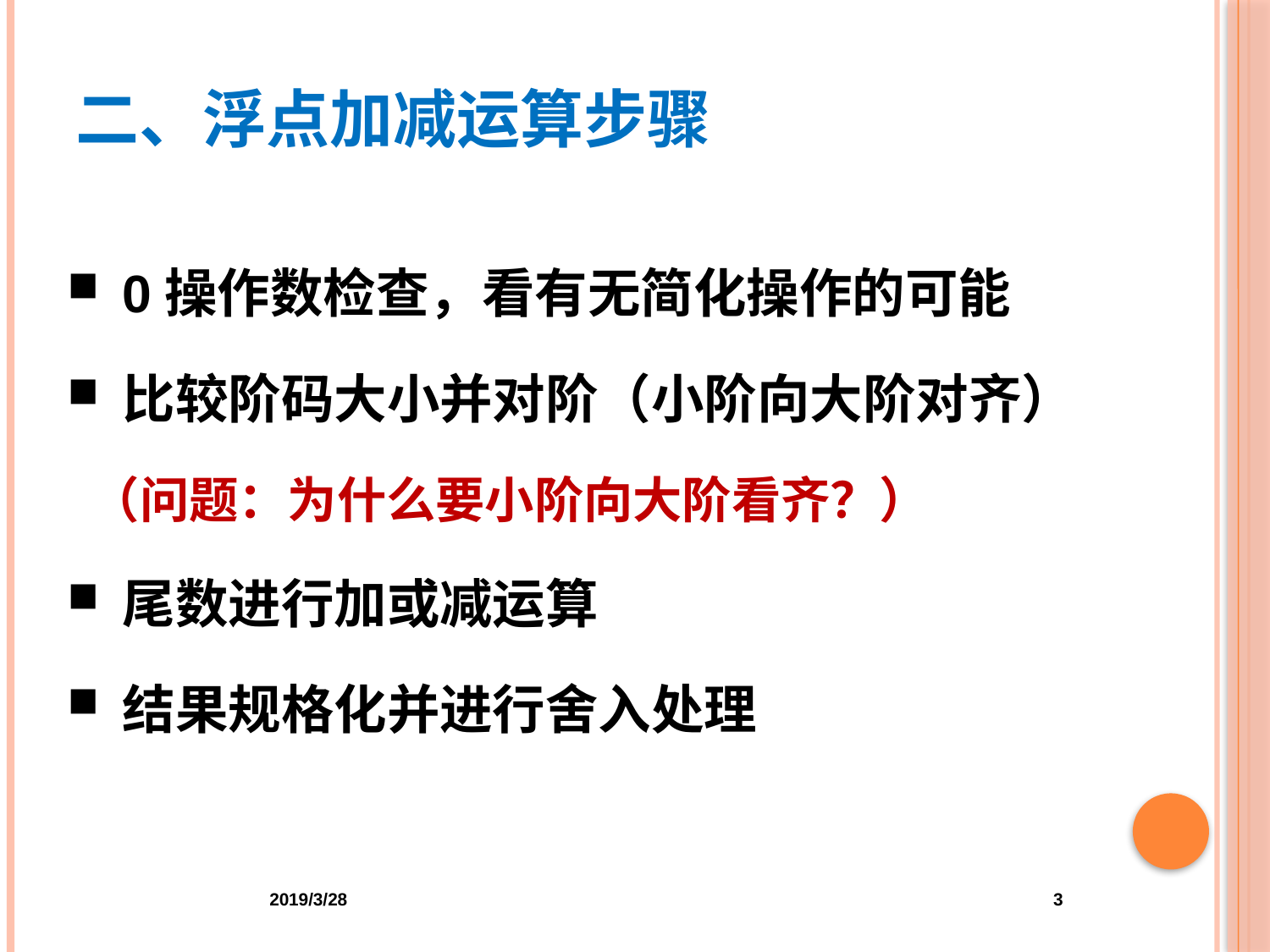

# 二、浮点加减运算步骤
0操作数检查，看有无简化操作的可能
比较阶码大小并对阶（小阶向大阶对齐）
 （问题：为什么要小阶向大阶看齐？）
尾数进行加或减运算
结果规格化并进行舍入处理
2019/3/28
3